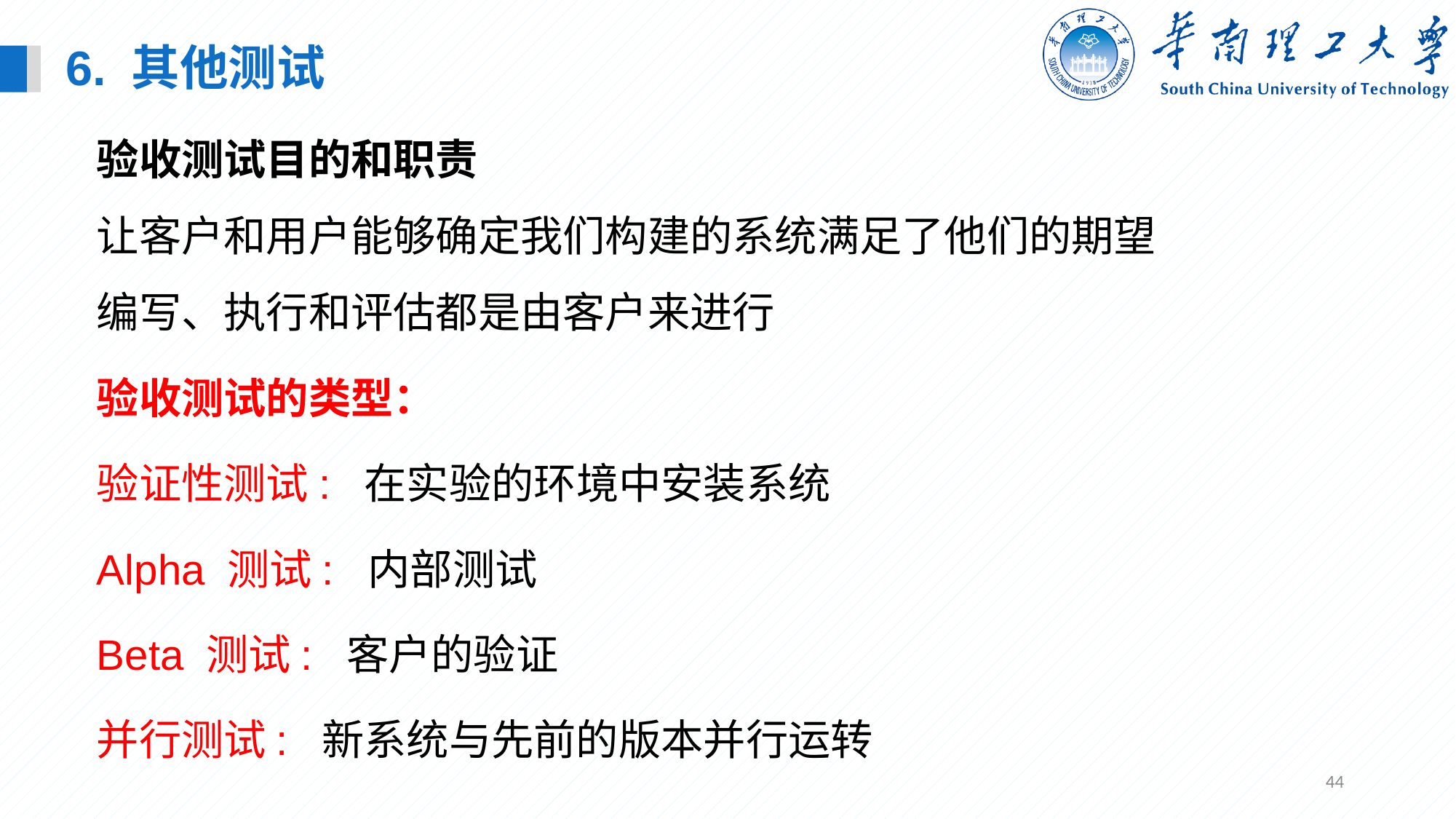

6. 其他测试
验收测试目的和职责
让客户和用户能够确定我们构建的系统满足了他们的期望
编写、执行和评估都是由客户来进行
验收测试的类型：
验证性测试:  在实验的环境中安装系统
Alpha 测试:  内部测试
Beta 测试:  客户的验证
并行测试:  新系统与先前的版本并行运转

44